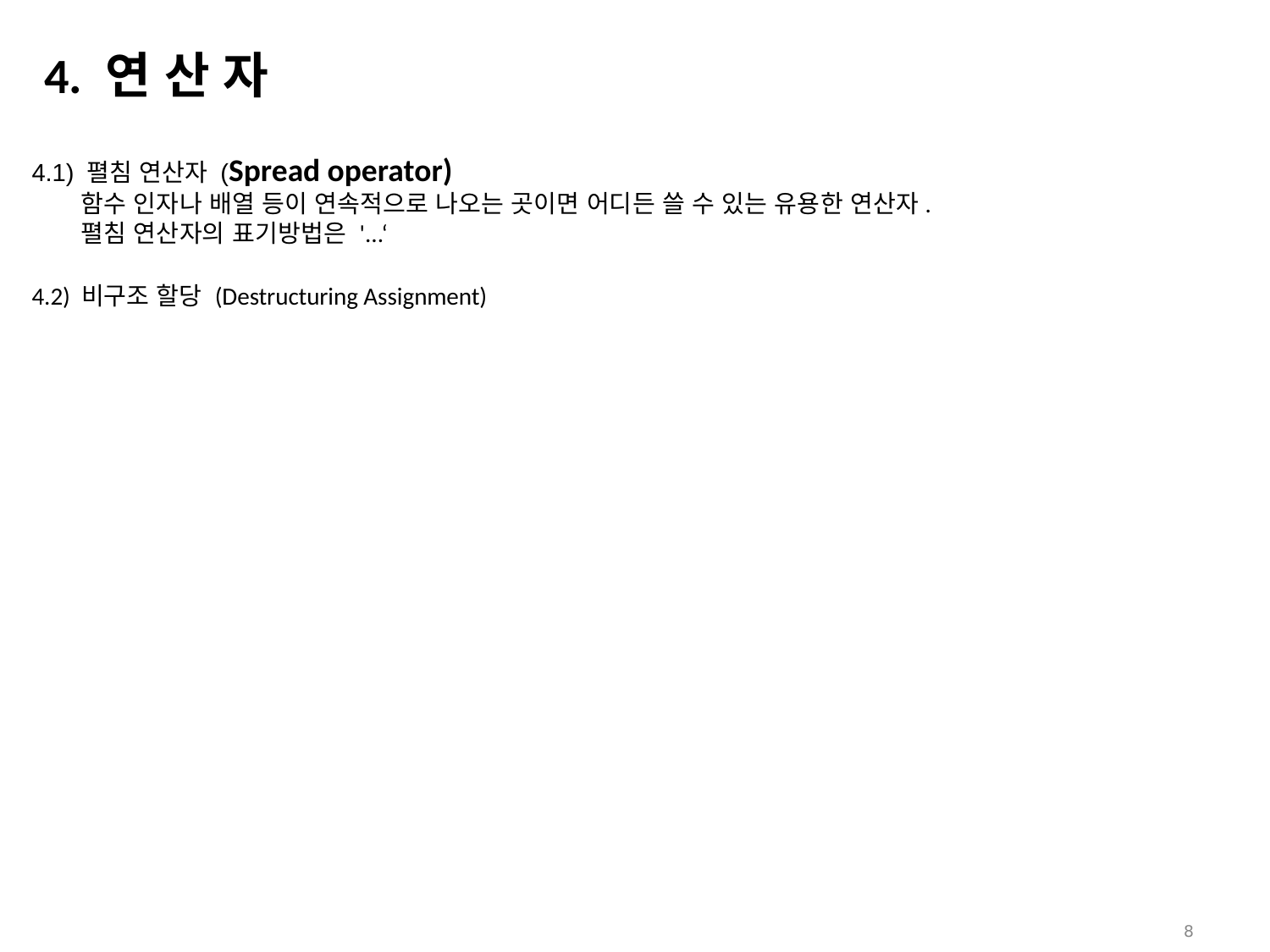

# 4. 연 산 자
4.1) 펼침 연산자 (Spread operator)
함수 인자나 배열 등이 연속적으로 나오는 곳이면 어디든 쓸 수 있는 유용한 연산자.
펼침 연산자의 표기방법은 '...‘

4.2) 비구조 할당 (Destructuring Assignment)

8